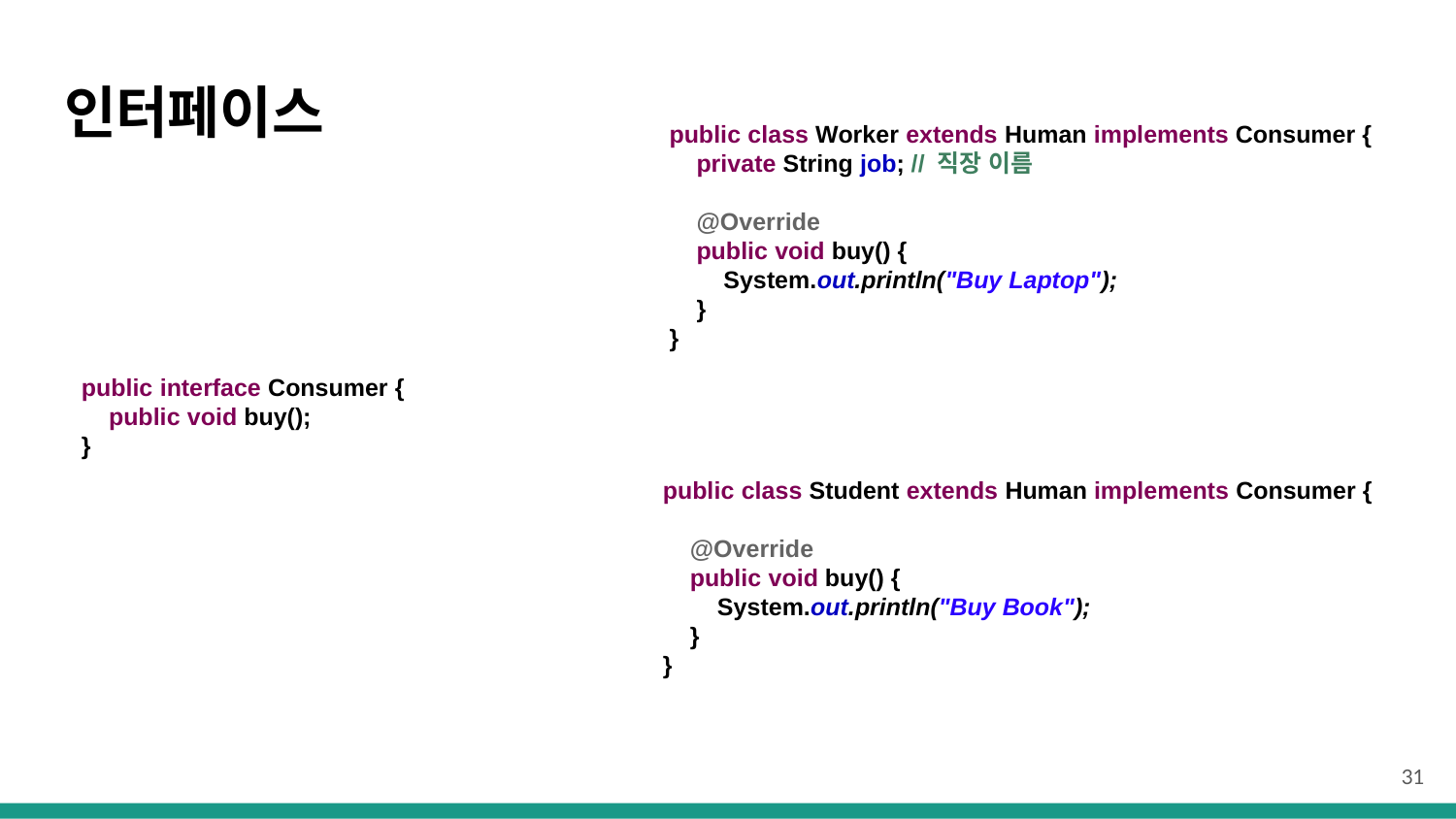

# 인터페이스
public class Worker extends Human implements Consumer {
    private String job; // 직장 이름

    @Override
    public void buy() {
        System.out.println("Buy Laptop");
    }
}
public interface Consumer {
    public void buy();
}
public class Student extends Human implements Consumer {

    @Override
    public void buy() {
        System.out.println("Buy Book");
    }
}
31